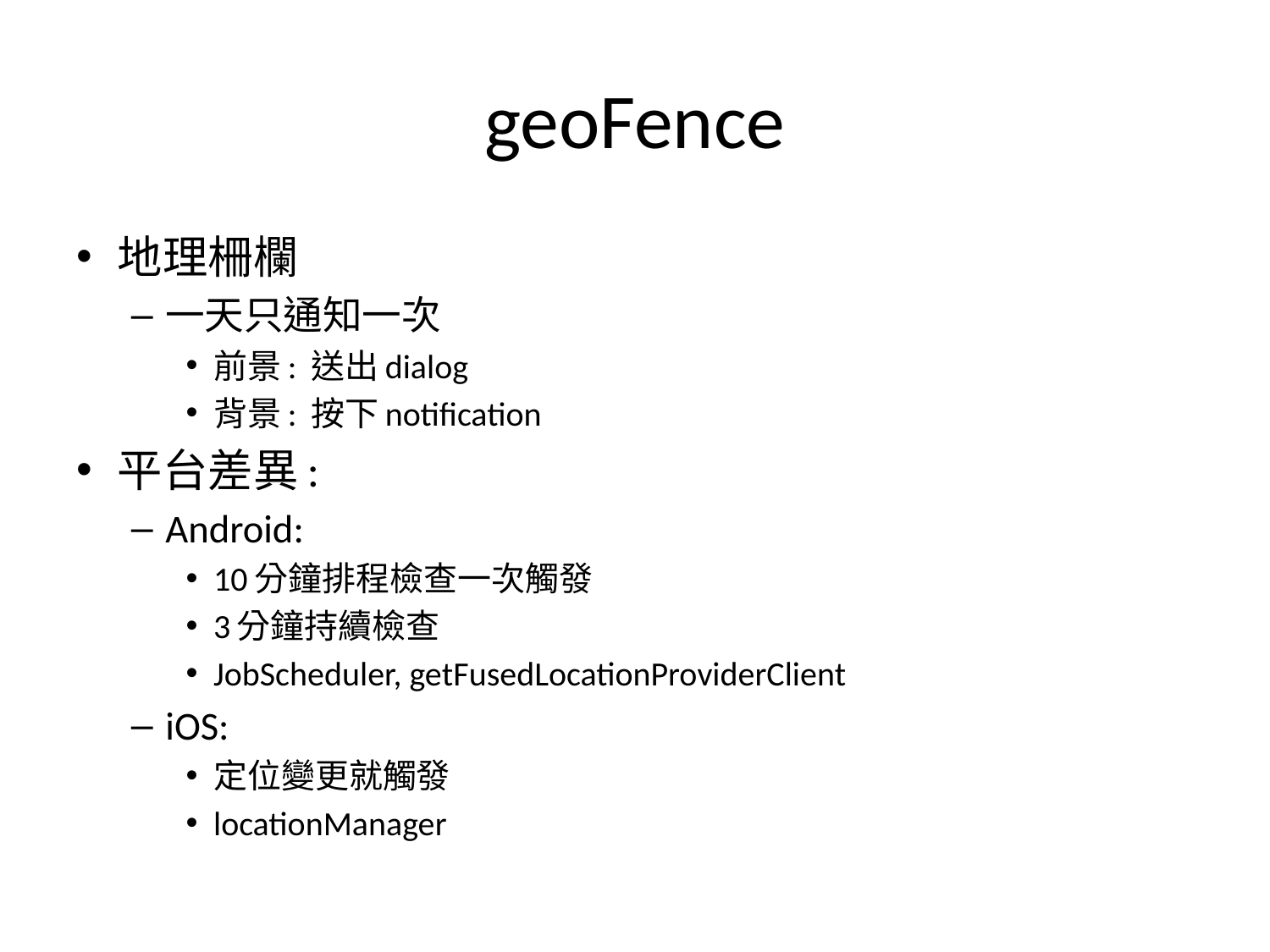

# geoFence
地理柵欄
一天只通知一次
前景: 送出dialog
背景: 按下notification
平台差異:
Android:
10分鐘排程檢查一次觸發
3分鐘持續檢查
JobScheduler, getFusedLocationProviderClient
iOS:
定位變更就觸發
locationManager